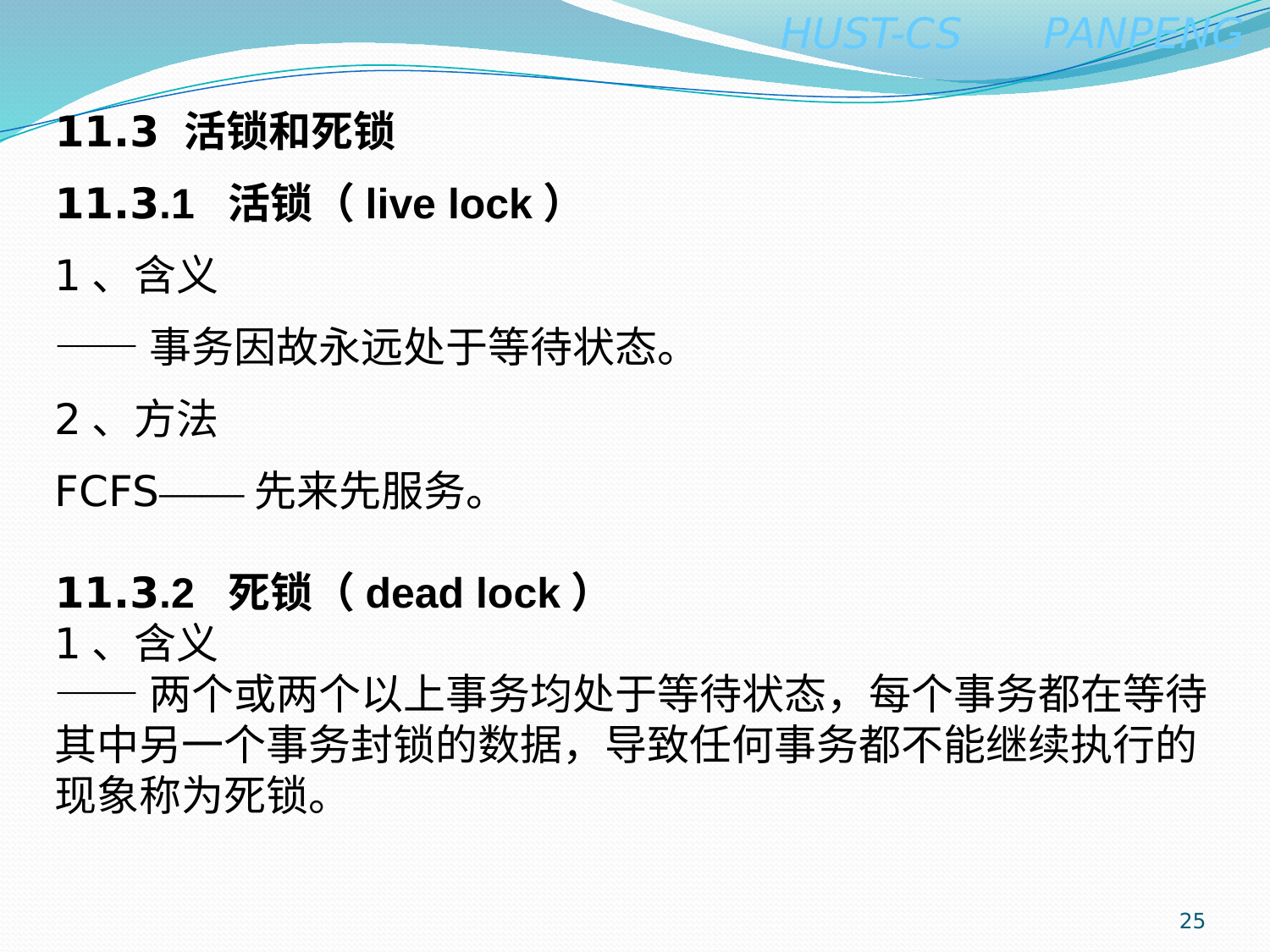

11.3 活锁和死锁
11.3.1  活锁（live lock）
1、含义
——事务因故永远处于等待状态。
2、方法
FCFS——先来先服务。

11.3.2  死锁（dead lock）
1、含义
——两个或两个以上事务均处于等待状态，每个事务都在等待其中另一个事务封锁的数据，导致任何事务都不能继续执行的现象称为死锁。

25